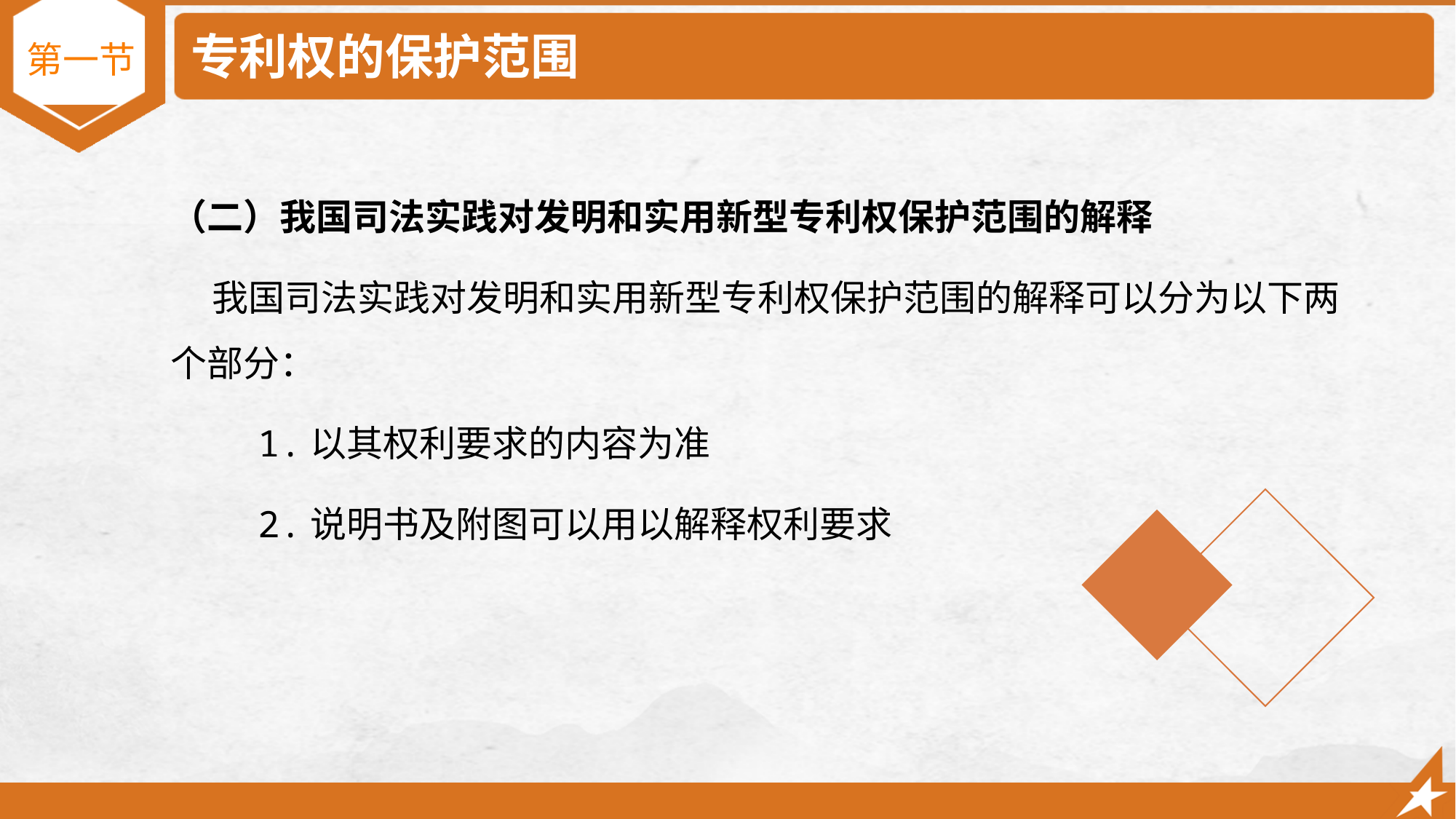

# 专利权的保护范围
第一节
（二）我国司法实践对发明和实用新型专利权保护范围的解释
    我国司法实践对发明和实用新型专利权保护范围的解释可以分为以下两个部分：
    1.以其权利要求的内容为准
    2.说明书及附图可以用以解释权利要求